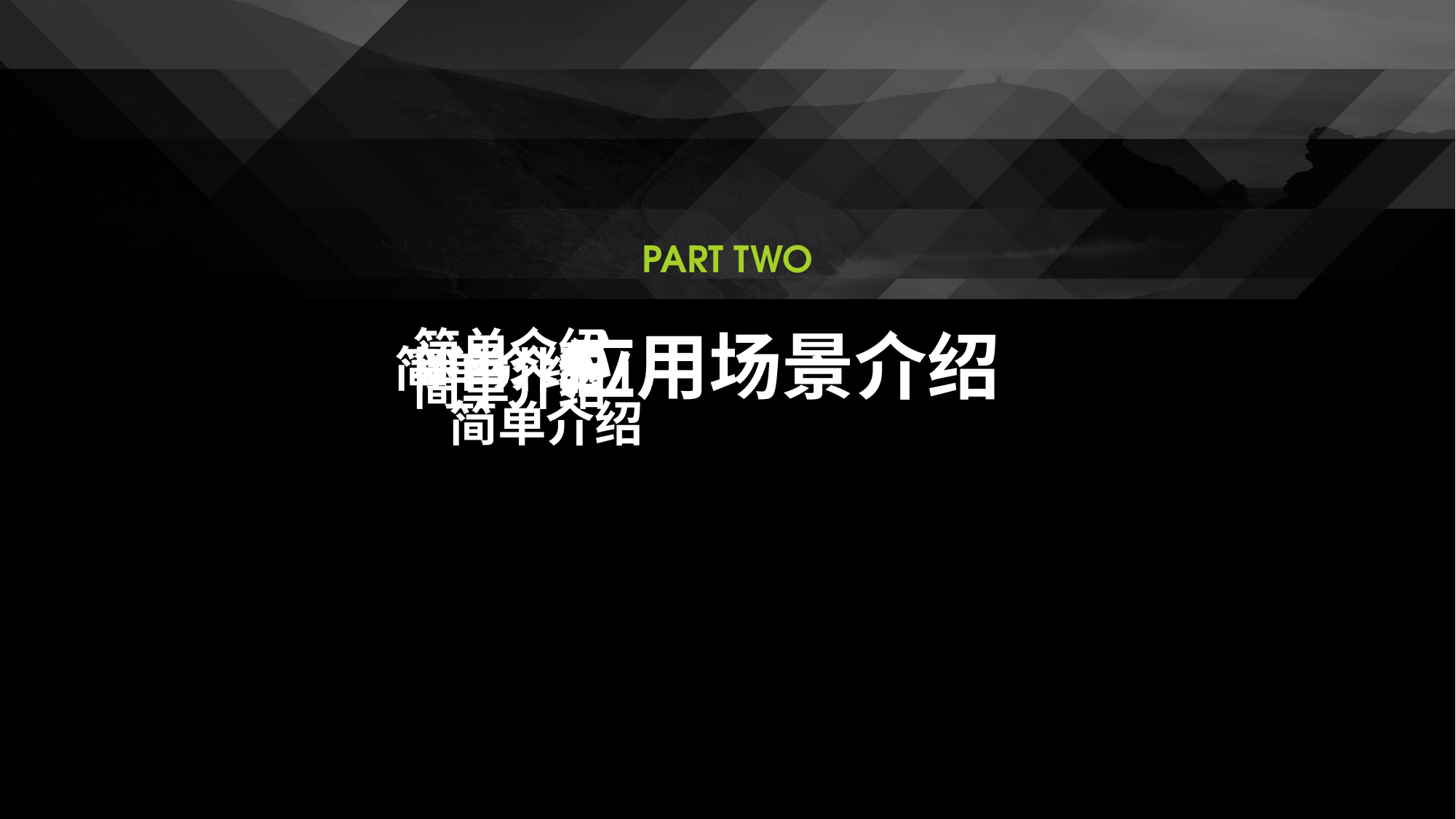

PART TWO
简单介绍
简单介绍
应用场景介绍
简单介绍
简单介绍j
简单介绍
简单介绍